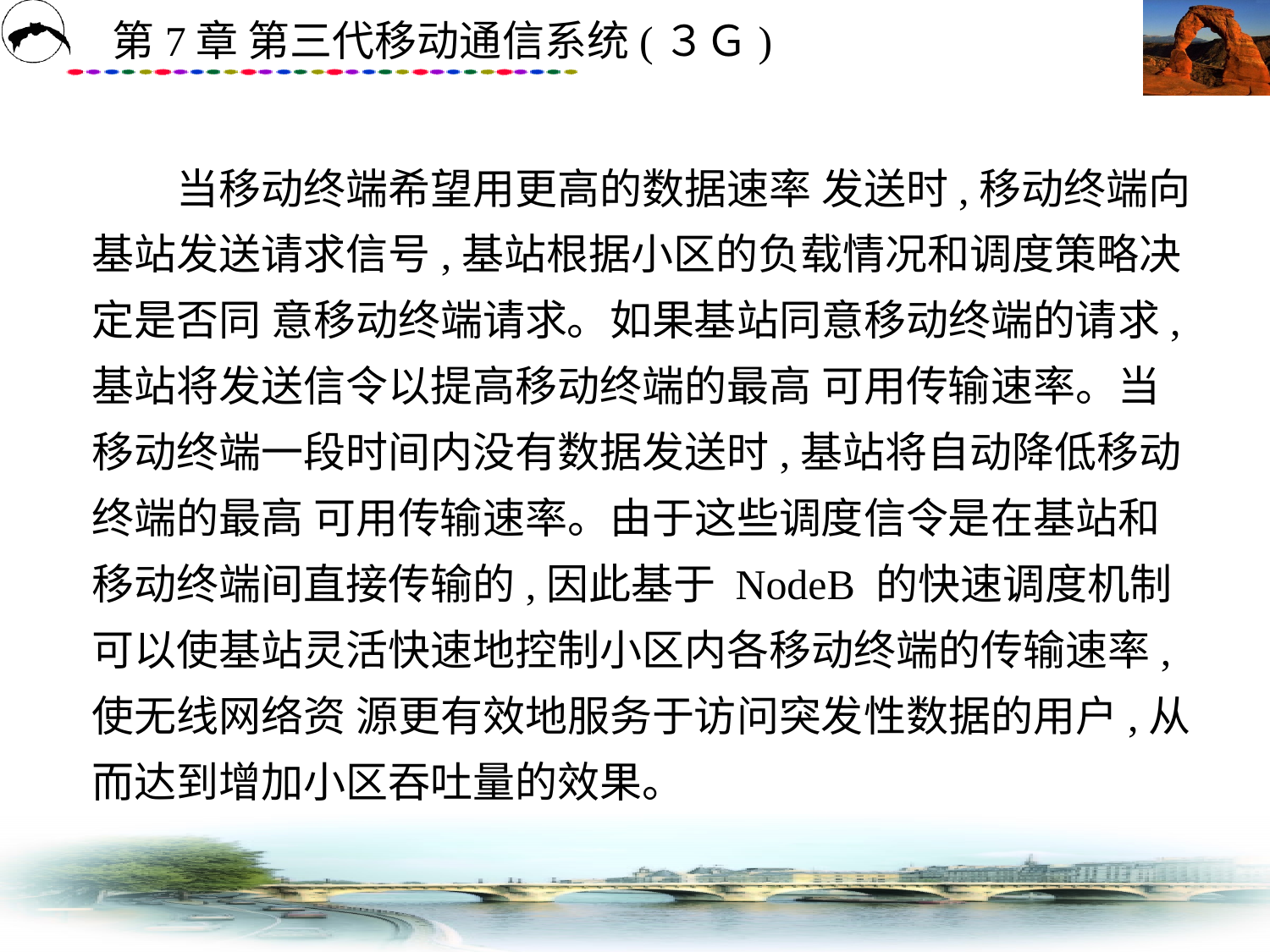

# 当移动终端希望用更高的数据速率 发送时,移动终端向基站发送请求信号,基站根据小区的负载情况和调度策略决定是否同 意移动终端请求。如果基站同意移动终端的请求,基站将发送信令以提高移动终端的最高 可用传输速率。当移动终端一段时间内没有数据发送时,基站将自动降低移动终端的最高 可用传输速率。由于这些调度信令是在基站和移动终端间直接传输的,因此基于 NodeB 的快速调度机制可以使基站灵活快速地控制小区内各移动终端的传输速率,使无线网络资 源更有效地服务于访问突发性数据的用户,从而达到增加小区吞吐量的效果。